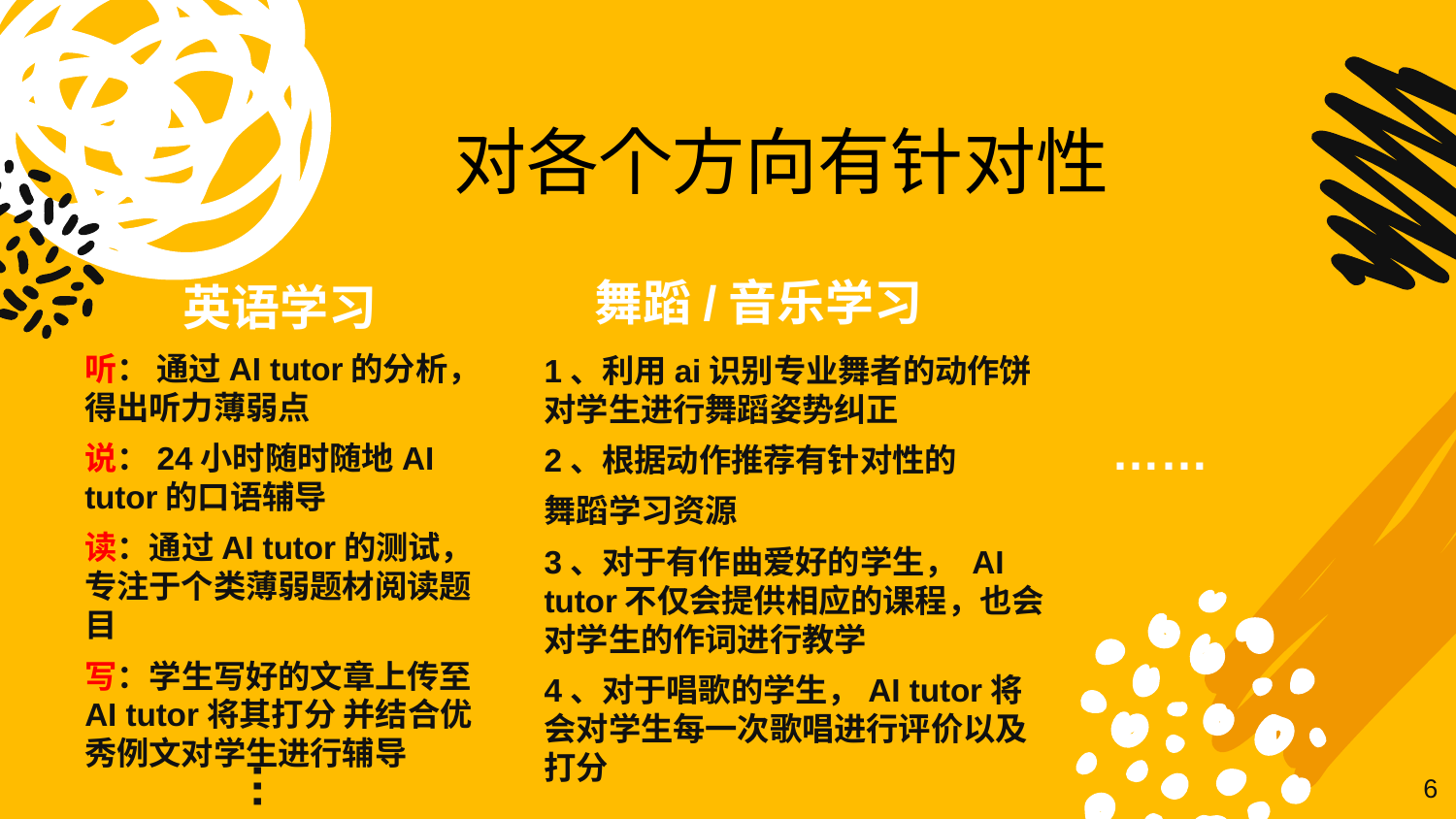

对各个方向有针对性
舞蹈/音乐学习
英语学习
听： 通过AI tutor的分析，得出听力薄弱点
说：24小时随时随地AI tutor的口语辅导
读：通过AI tutor的测试，专注于个类薄弱题材阅读题目
写：学生写好的文章上传至 AI tutor将其打分 并结合优秀例文对学生进行辅导

1、利用ai识别专业舞者的动作饼对学生进行舞蹈姿势纠正
2、根据动作推荐有针对性的
舞蹈学习资源
3、对于有作曲爱好的学生， AI tutor不仅会提供相应的课程，也会对学生的作词进行教学
4、对于唱歌的学生，AI tutor将会对学生每一次歌唱进行评价以及打分
……

6
…